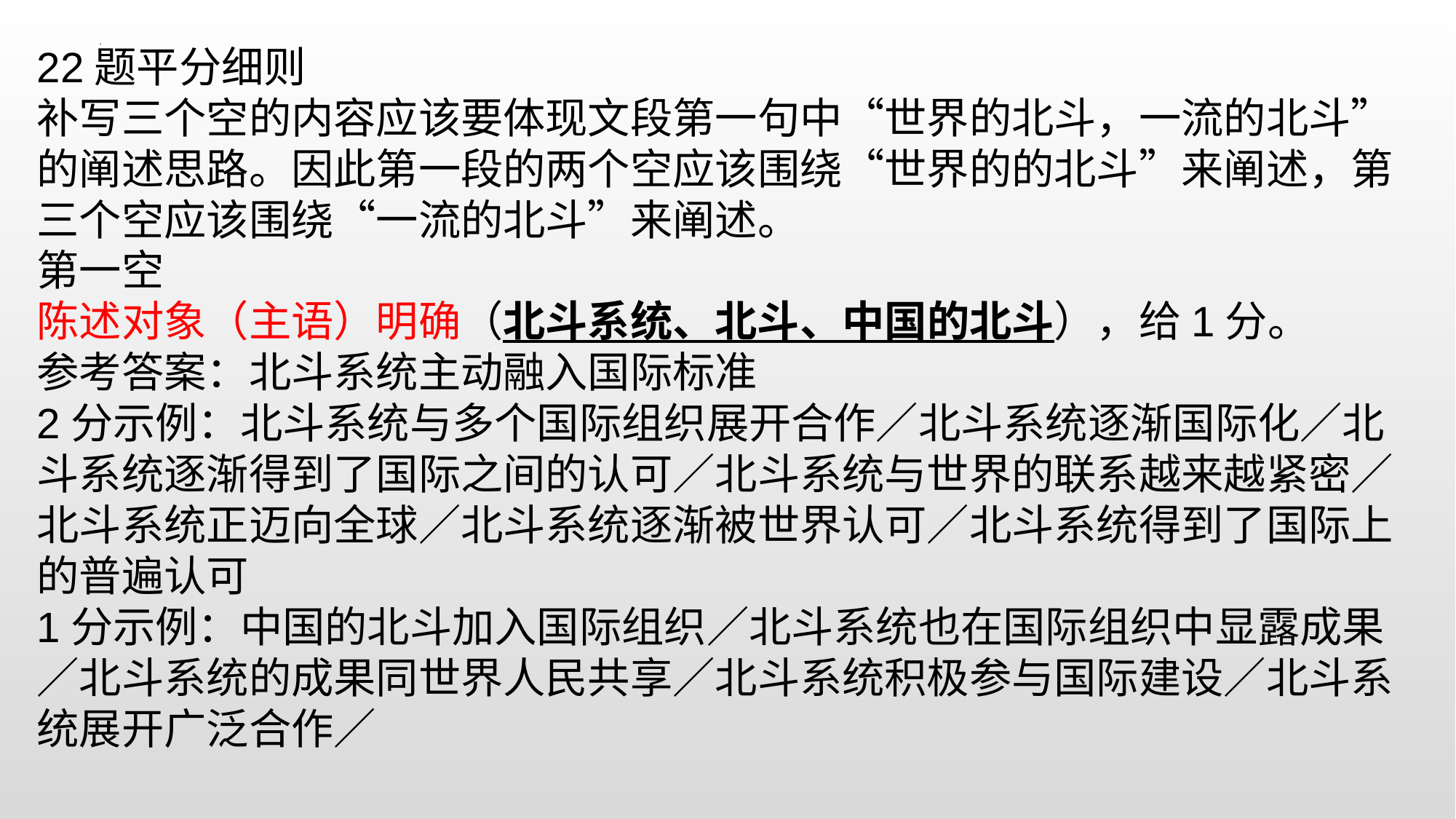

22题平分细则
补写三个空的内容应该要体现文段第一句中“世界的北斗，一流的北斗”的阐述思路。因此第一段的两个空应该围绕“世界的的北斗”来阐述，第三个空应该围绕“一流的北斗”来阐述。
第一空
陈述对象（主语）明确（北斗系统、北斗、中国的北斗），给1分。
参考答案：北斗系统主动融入国际标准
2分示例：北斗系统与多个国际组织展开合作／北斗系统逐渐国际化／北斗系统逐渐得到了国际之间的认可／北斗系统与世界的联系越来越紧密／北斗系统正迈向全球／北斗系统逐渐被世界认可／北斗系统得到了国际上的普遍认可
1分示例：中国的北斗加入国际组织／北斗系统也在国际组织中显露成果／北斗系统的成果同世界人民共享／北斗系统积极参与国际建设／北斗系统展开广泛合作／